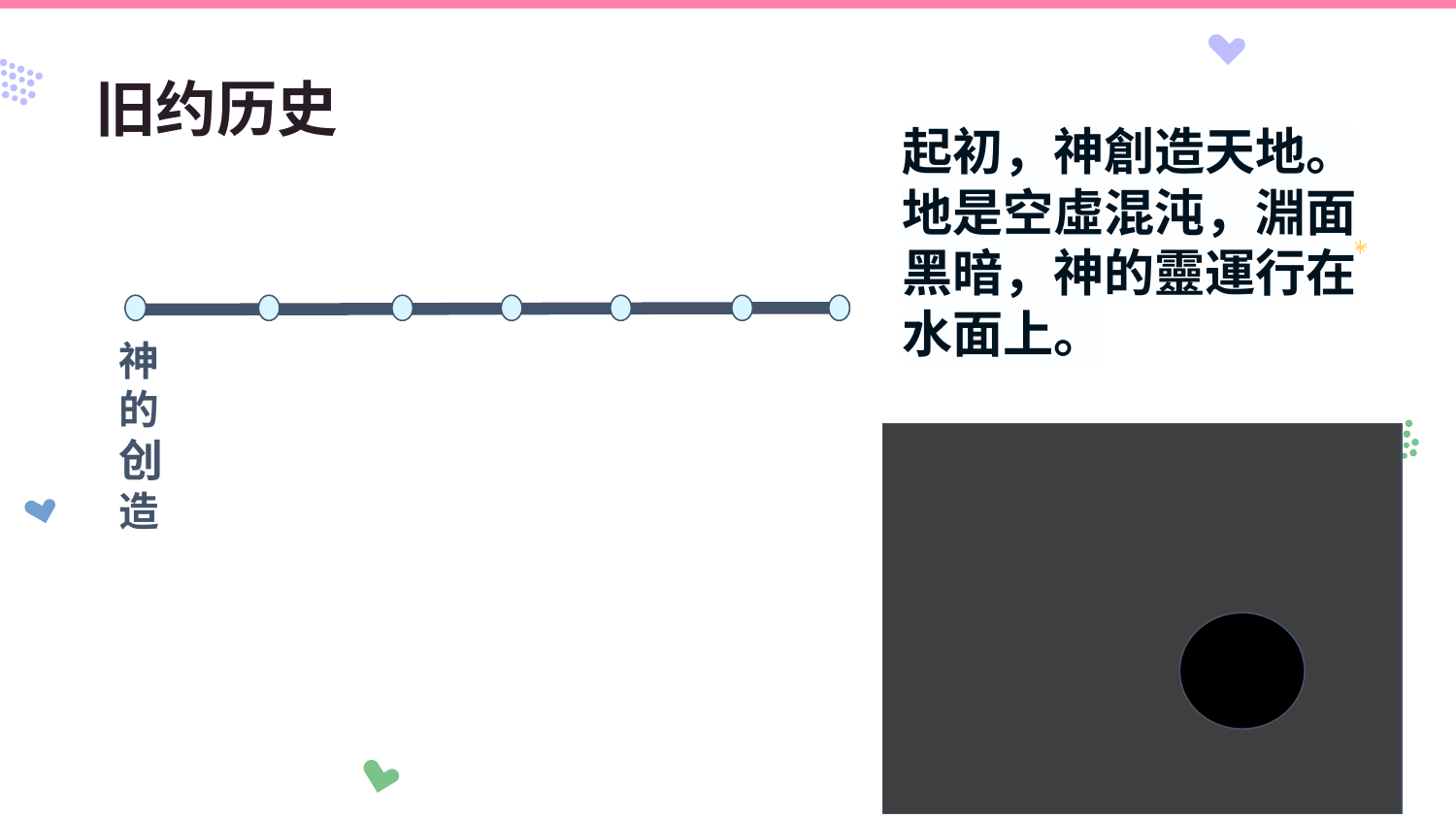

# 旧约历史
起初，神創造天地。 地是空虛混沌，淵面黑暗，神的靈運行在水面上。

神說：「要有光。」就有了光。 … 神稱光為昼，稱暗為夜。有晚上，有早晨，這是頭一日。

神的创造